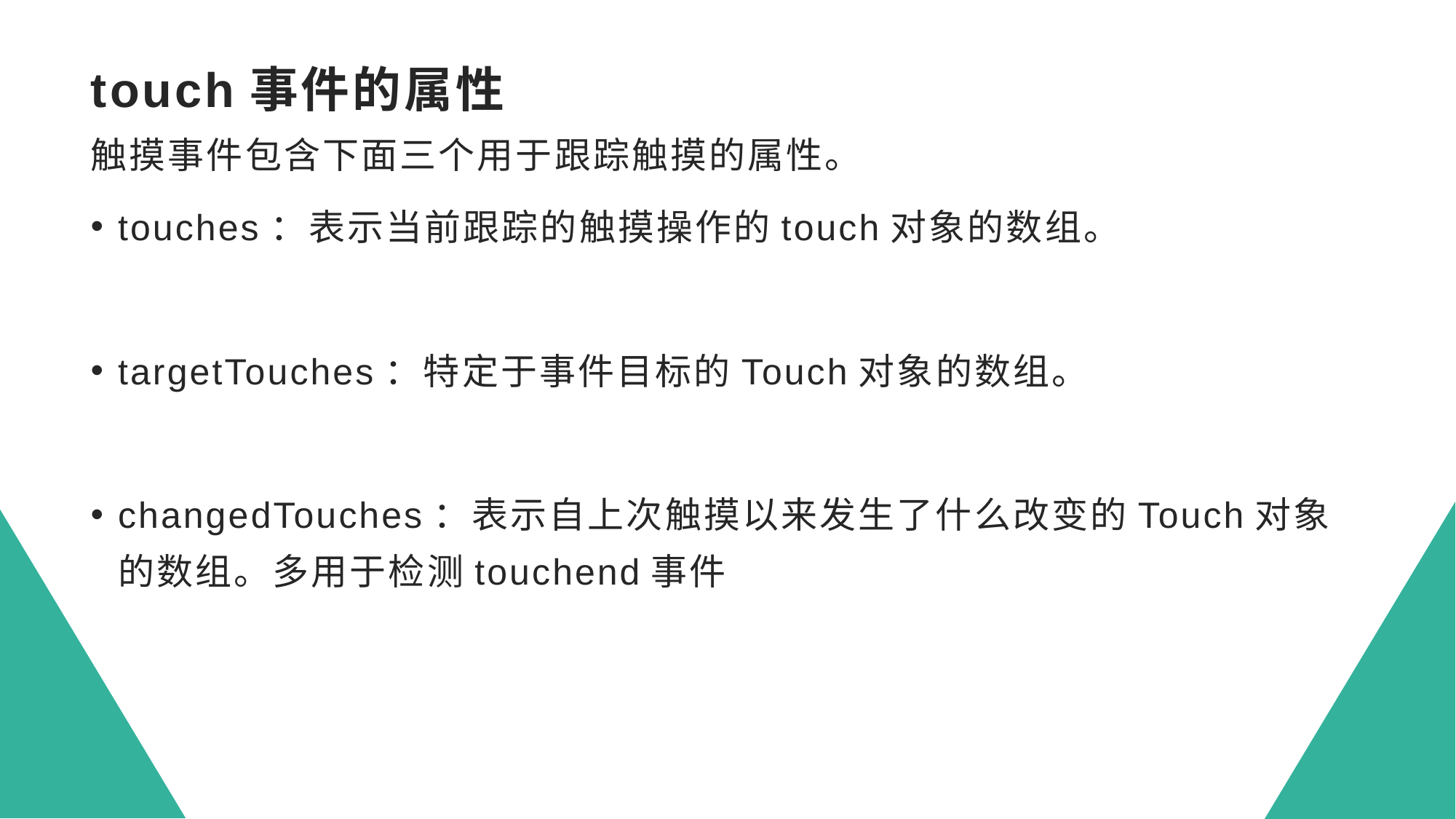

# touch事件的属性
触摸事件包含下面三个用于跟踪触摸的属性。
touches：表示当前跟踪的触摸操作的touch对象的数组。

targetTouches：特定于事件目标的Touch对象的数组。

changedTouches：表示自上次触摸以来发生了什么改变的Touch对象的数组。多用于检测touchend事件